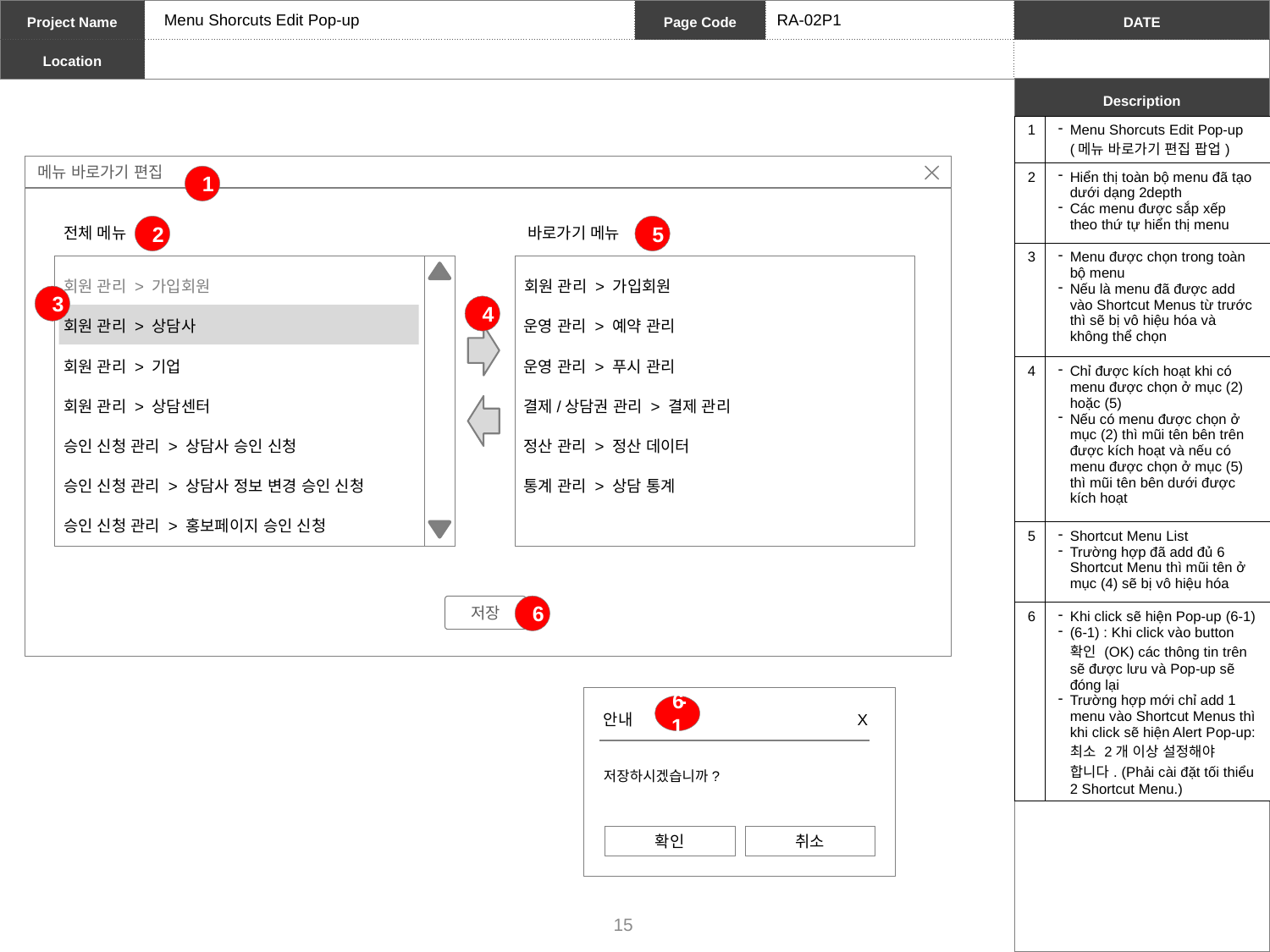

Menu Shorcuts Edit Pop-up
RA-02P1
| 1 | Menu Shorcuts Edit Pop-up (메뉴 바로가기 편집 팝업) |
| --- | --- |
| 2 | Hiển thị toàn bộ menu đã tạo dưới dạng 2depth Các menu được sắp xếp theo thứ tự hiển thị menu |
| 3 | Menu được chọn trong toàn bộ menu Nếu là menu đã được add vào Shortcut Menus từ trước thì sẽ bị vô hiệu hóa và không thể chọn |
| 4 | Chỉ được kích hoạt khi có menu được chọn ở mục (2) hoặc (5) Nếu có menu được chọn ở mục (2) thì mũi tên bên trên được kích hoạt và nếu có menu được chọn ở mục (5) thì mũi tên bên dưới được kích hoạt |
| 5 | Shortcut Menu List Trường hợp đã add đủ 6 Shortcut Menu thì mũi tên ở mục (4) sẽ bị vô hiệu hóa |
| 6 | Khi click sẽ hiện Pop-up (6-1) (6-1) : Khi click vào button 확인 (OK) các thông tin trên sẽ được lưu và Pop-up sẽ đóng lại Trường hợp mới chỉ add 1 menu vào Shortcut Menus thì khi click sẽ hiện Alert Pop-up: 최소 2개 이상 설정해야 합니다. (Phải cài đặt tối thiểu 2 Shortcut Menu.) |
메뉴 바로가기 편집

전체 메뉴
바로가기 메뉴

회원 관리 > 가입회원
회원 관리 > 가입회원

회원 관리 > 상담사
운영 관리 > 예약 관리

회원 관리 > 기업
운영 관리 > 푸시 관리
회원 관리 > 상담센터
결제/상담권 관리 > 결제 관리

승인 신청 관리 > 상담사 승인 신청
정산 관리 > 정산 데이터
승인 신청 관리 > 상담사 정보 변경 승인 신청
통계 관리 > 상담 통계
승인 신청 관리 > 홍보페이지 승인 신청

저장
1
2
5
3
4
6

안내
X
저장하시겠습니까?
확인
취소
6-1
15